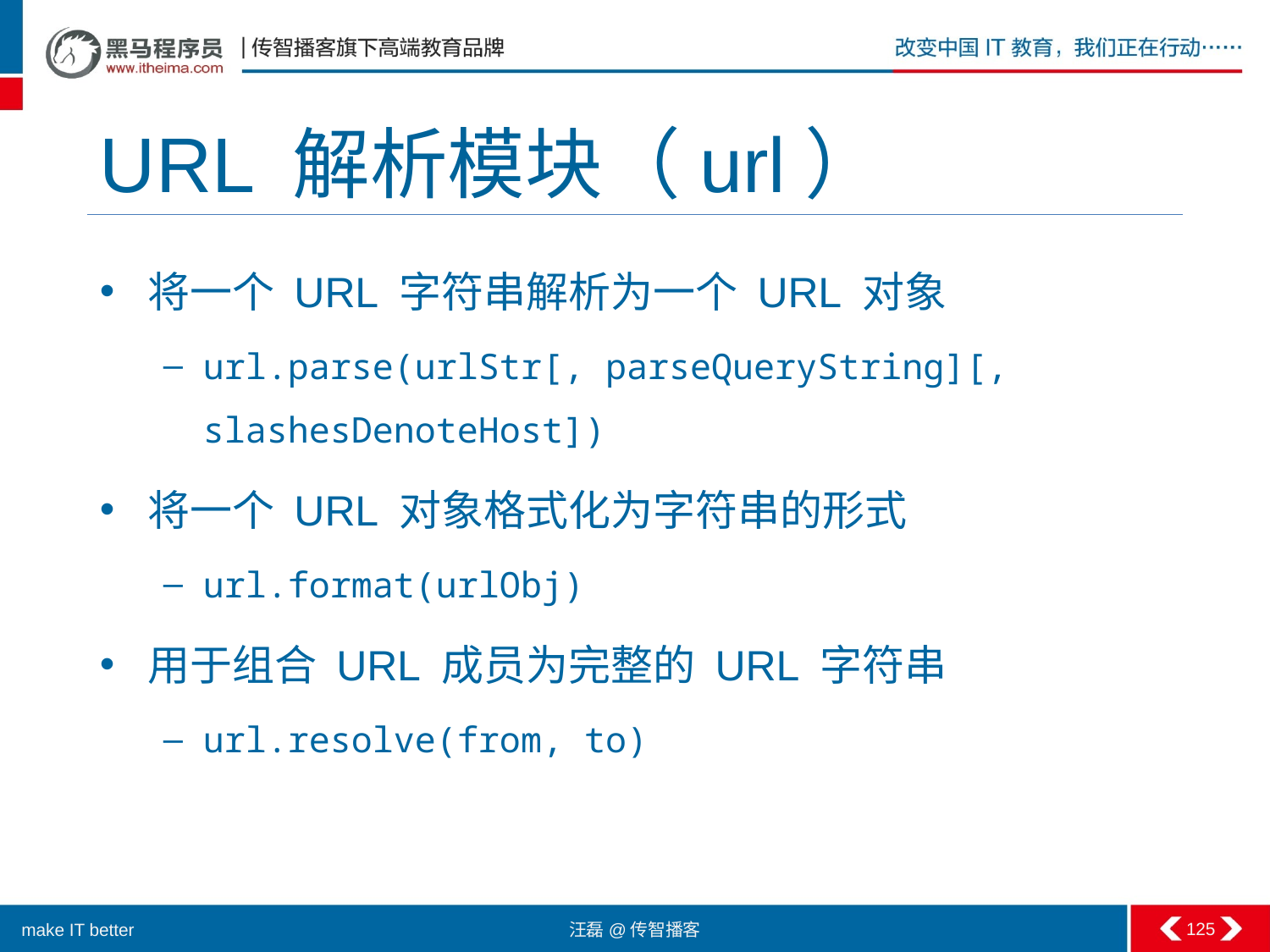

# URL 解析模块（url）
将一个 URL 字符串解析为一个 URL 对象
url.parse(urlStr[, parseQueryString][, slashesDenoteHost])
将一个 URL 对象格式化为字符串的形式
url.format(urlObj)
用于组合 URL 成员为完整的 URL 字符串
url.resolve(from, to)
125
汪磊@传智播客
make IT better